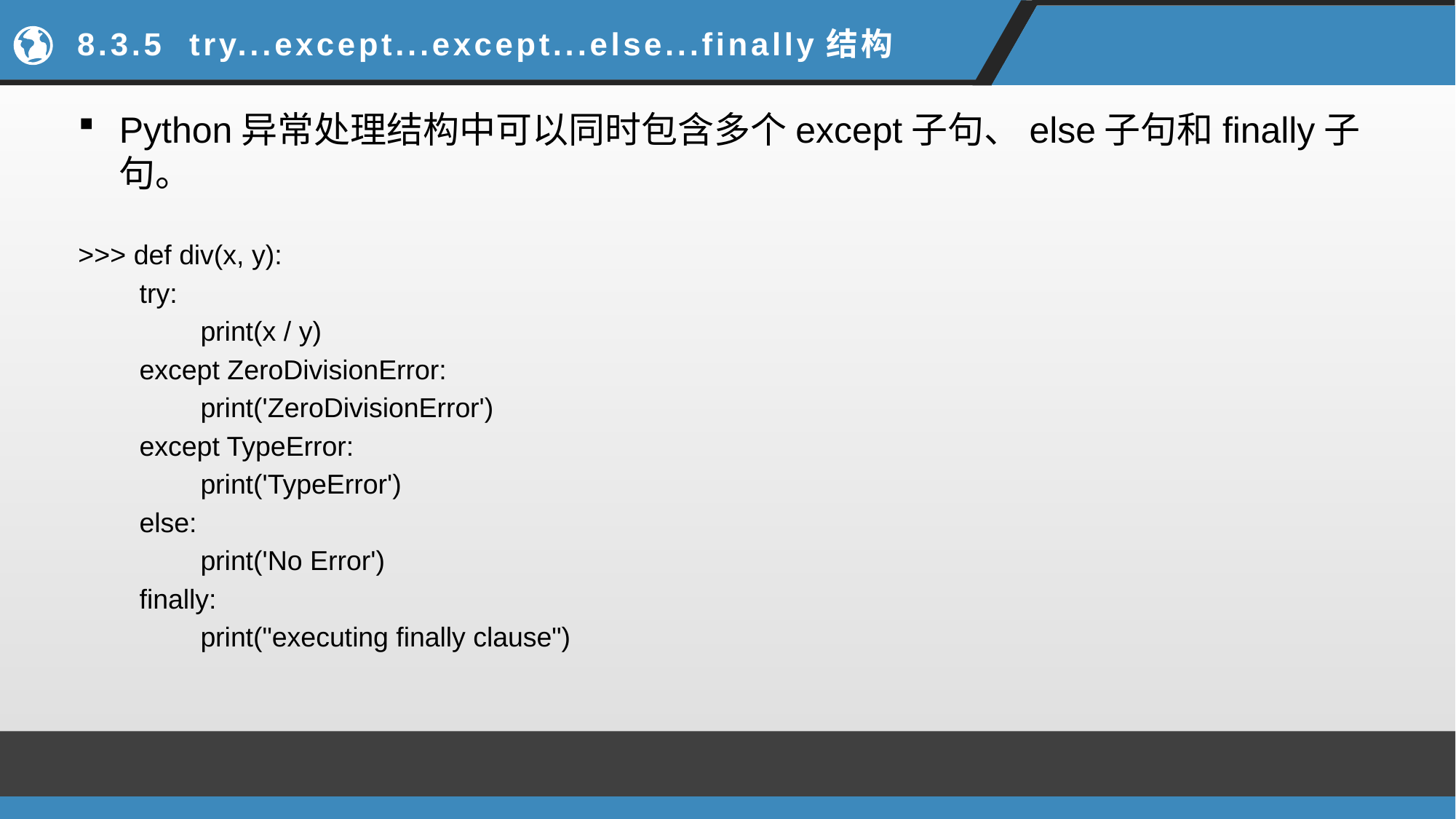

# 8.3.5  try...except...except...else...finally结构

Python异常处理结构中可以同时包含多个except子句、else子句和finally子句。

>>> def div(x, y):
        try:
                print(x / y)
        except ZeroDivisionError:
                print('ZeroDivisionError')
        except TypeError:
                print('TypeError')
        else:
                print('No Error')
        finally:
                print("executing finally clause")